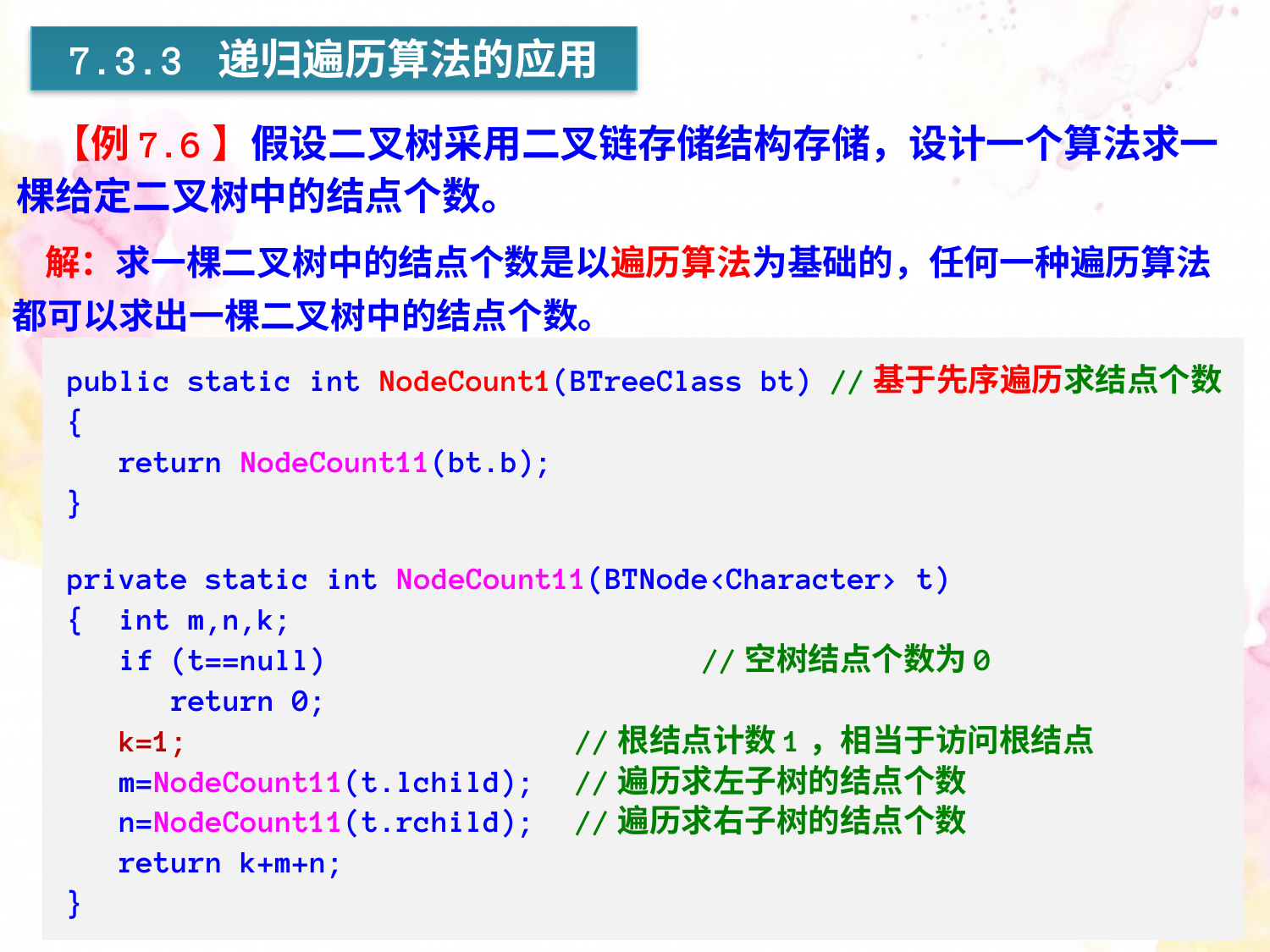

7.3.3 递归遍历算法的应用
   【例7.6】假设二叉树采用二叉链存储结构存储，设计一个算法求一棵给定二叉树中的结点个数。
   解：求一棵二叉树中的结点个数是以遍历算法为基础的，任何一种遍历算法都可以求出一棵二叉树中的结点个数。
public static int NodeCount1(BTreeClass bt) //基于先序遍历求结点个数
{
   return NodeCount11(bt.b);
}
private static int NodeCount11(BTNode<Character> t)
{  int m,n,k;
   if (t==null)			//空树结点个数为0
      return 0;
   k=1;				//根结点计数1，相当于访问根结点
   m=NodeCount11(t.lchild);	//遍历求左子树的结点个数
   n=NodeCount11(t.rchild);	//遍历求右子树的结点个数
   return k+m+n;
}